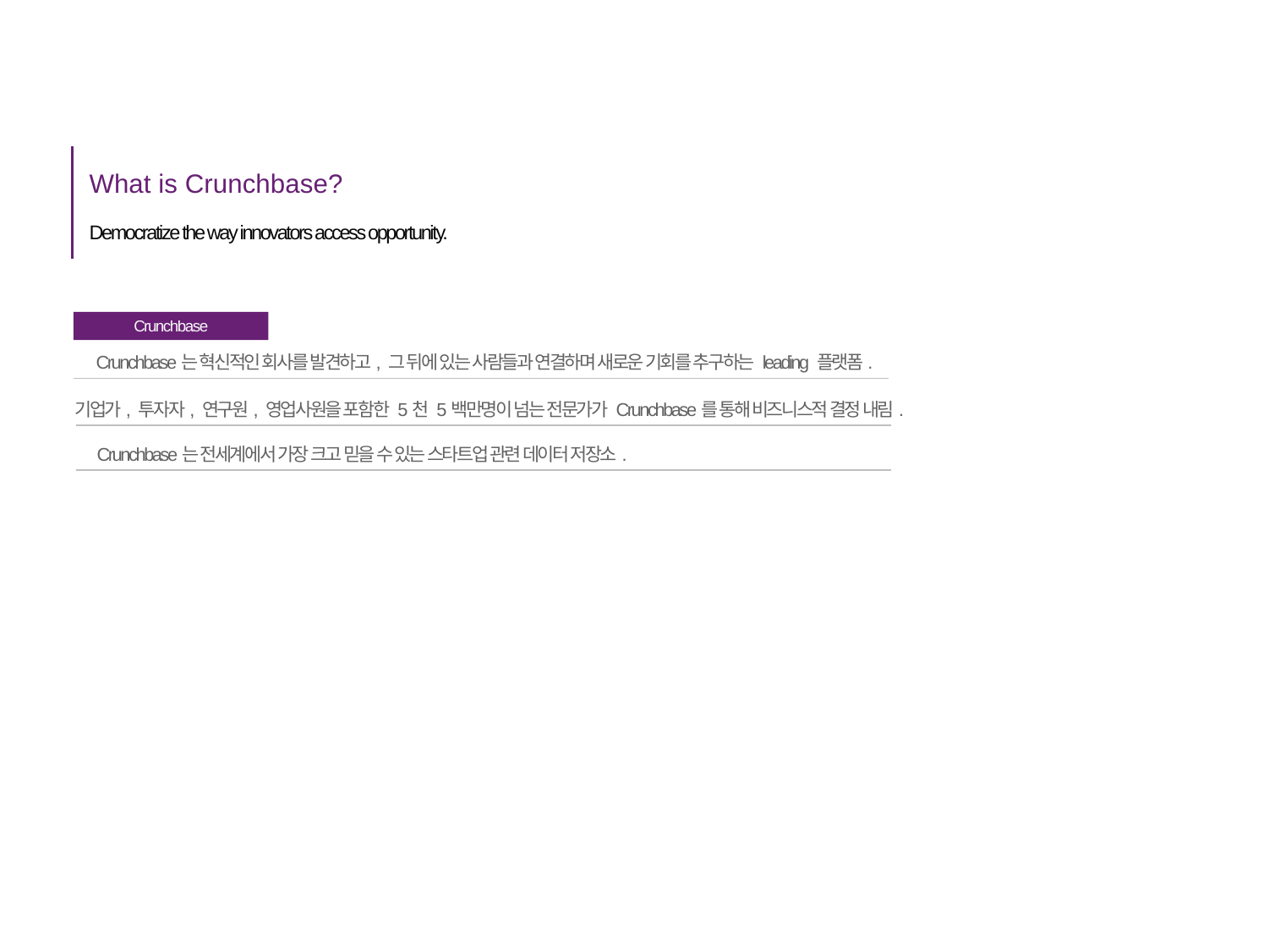

What is Crunchbase?
Democratize the way innovators access opportunity.
Crunchbase
Crunchbase는 혁신적인 회사를 발견하고, 그 뒤에 있는 사람들과 연결하며 새로운 기회를 추구하는 leading 플랫폼.
기업가, 투자자, 연구원, 영업사원을 포함한 5천 5백만명이 넘는 전문가가 Crunchbase를 통해 비즈니스적 결정 내림.
Crunchbase는 전세계에서 가장 크고 믿을 수 있는 스타트업 관련 데이터 저장소.